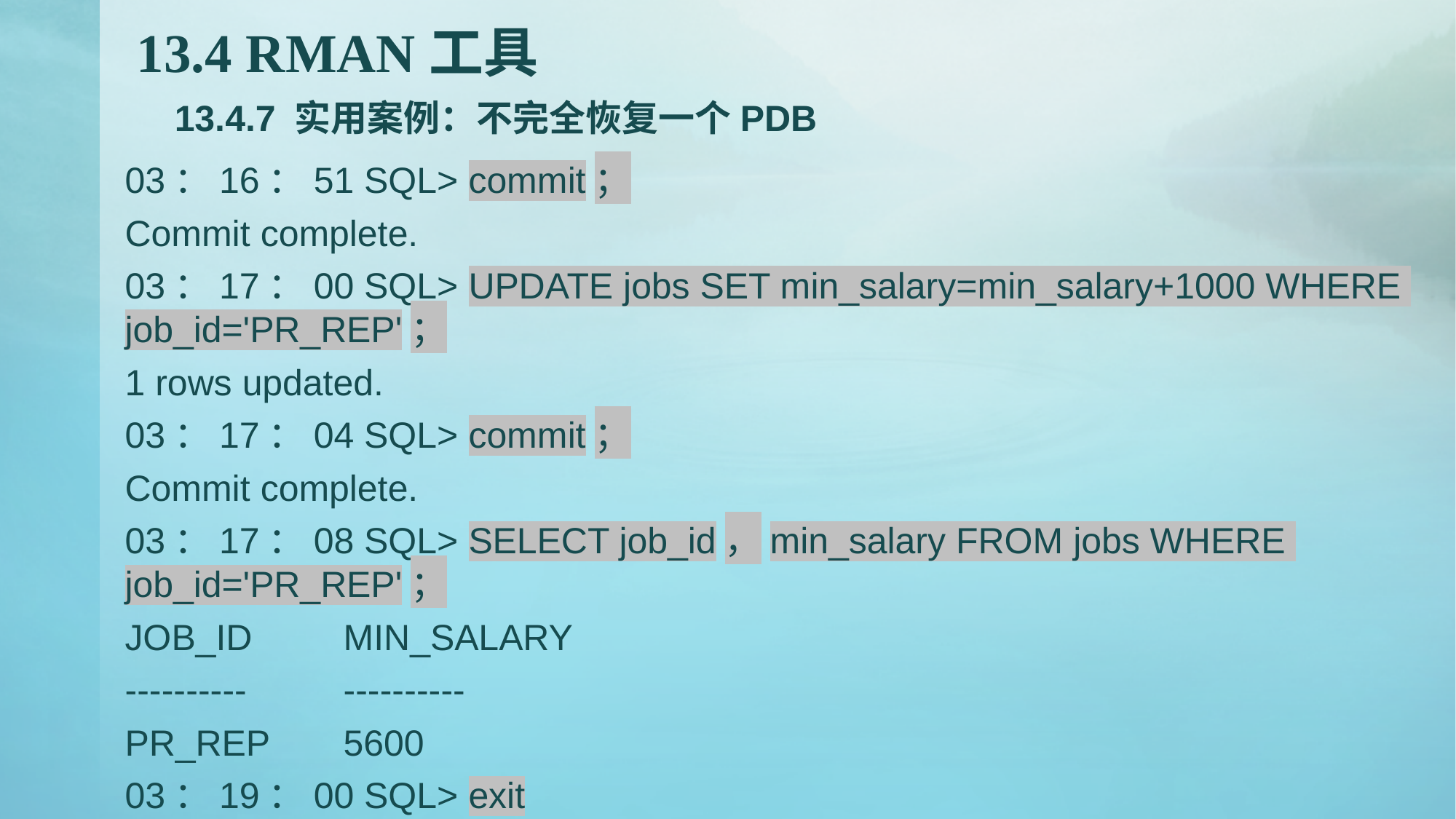

# 13.4 RMAN工具 13.4.7 实用案例：不完全恢复一个PDB
03：16：51 SQL> commit；
Commit complete.
03：17：00 SQL> UPDATE jobs SET min_salary=min_salary+1000 WHERE  job_id='PR_REP'；
1 rows updated.
03：17：04 SQL> commit；
Commit complete.
03：17：08 SQL> SELECT job_id，min_salary FROM jobs WHERE  job_id='PR_REP'；
JOB_ID	MIN_SALARY
----------	----------
PR_REP	5600
03：19：00 SQL> exit